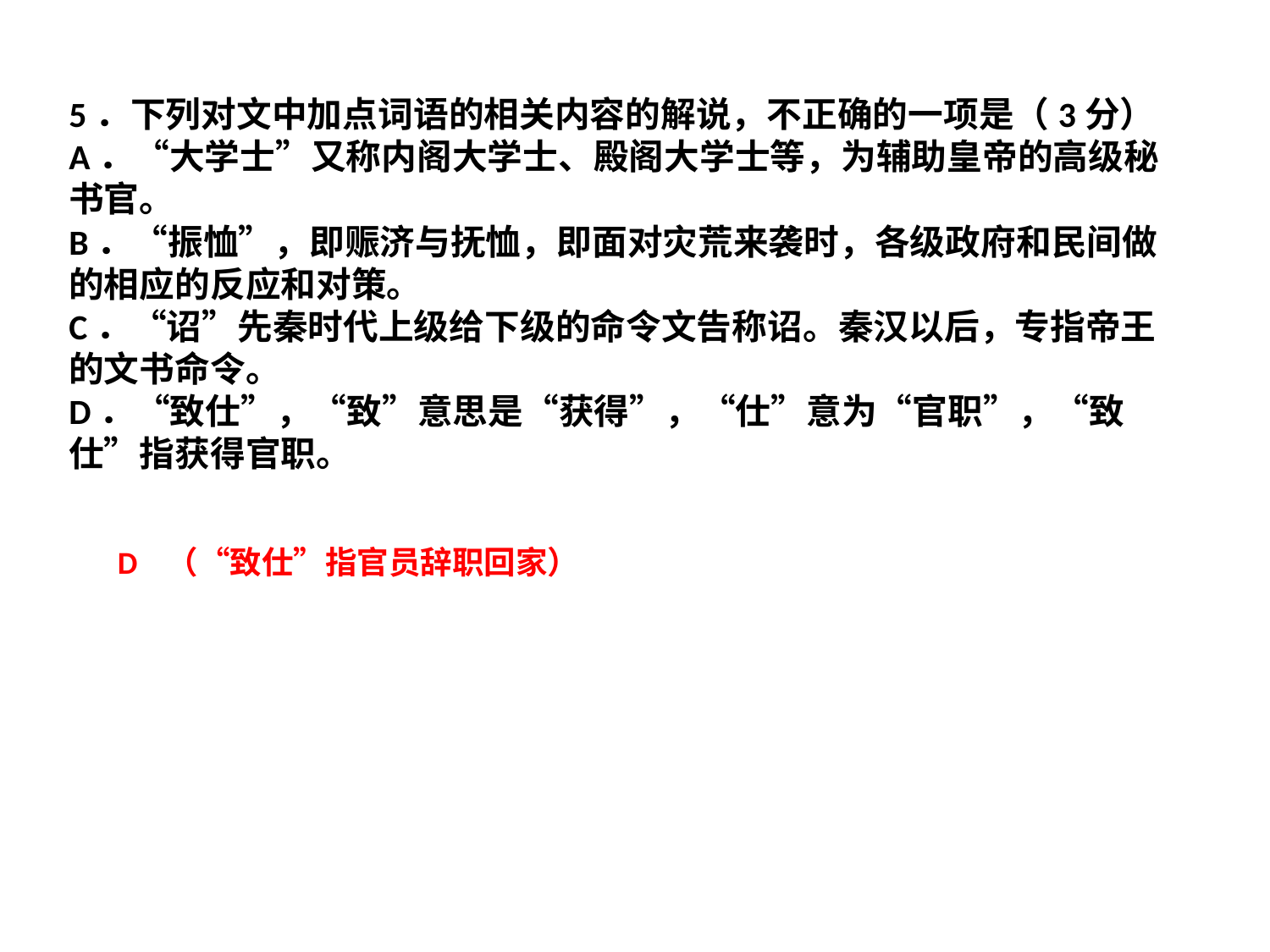

5．下列对文中加点词语的相关内容的解说，不正确的一项是（3分）
A．“大学士”又称内阁大学士、殿阁大学士等，为辅助皇帝的高级秘书官。
B．“振恤”，即赈济与抚恤，即面对灾荒来袭时，各级政府和民间做的相应的反应和对策。
C．“诏”先秦时代上级给下级的命令文告称诏。秦汉以后，专指帝王的文书命令。
D．“致仕”，“致”意思是“获得”，“仕”意为“官职”，“致仕”指获得官职。
D   （“致仕”指官员辞职回家）